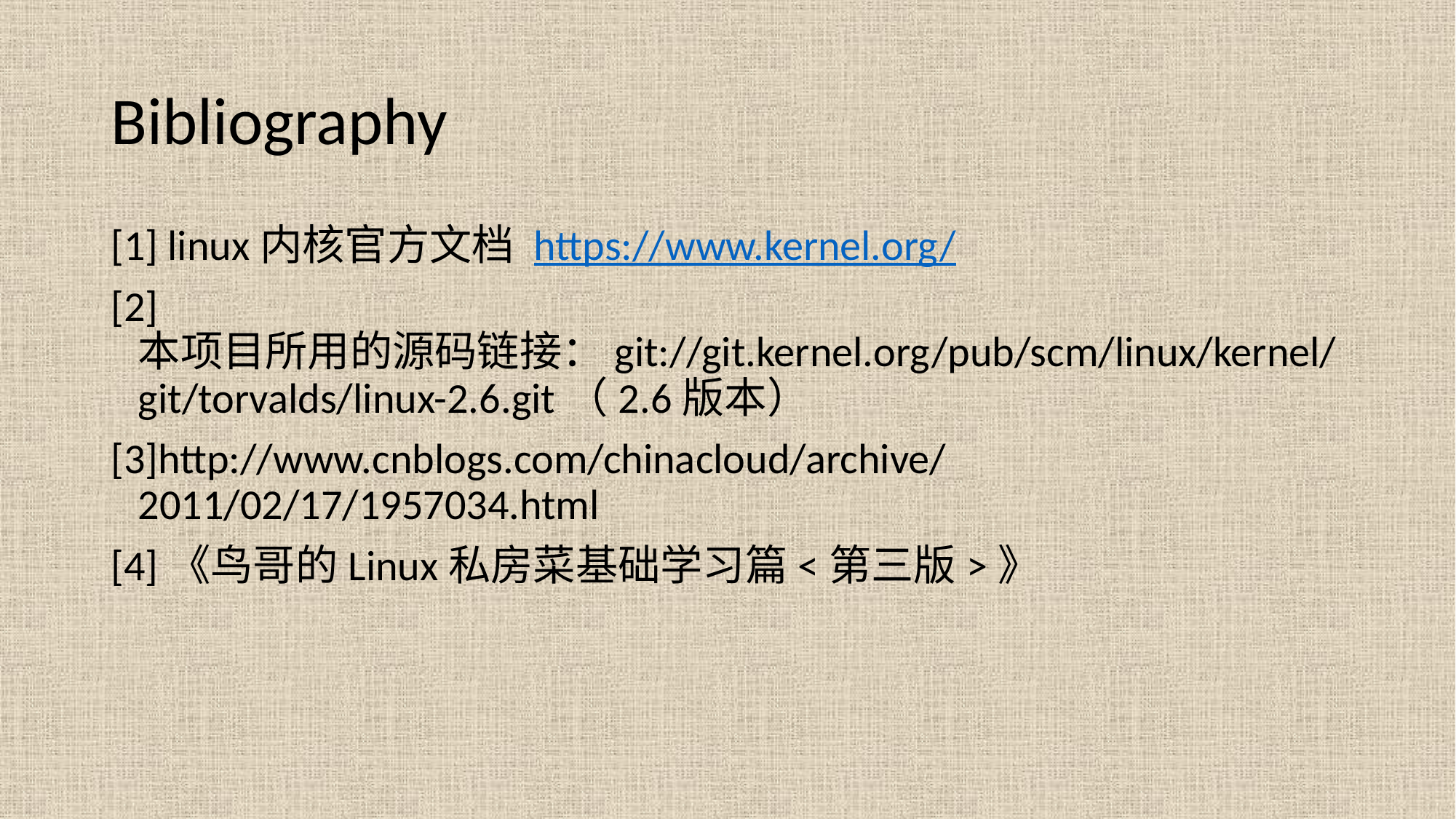

# Bibliography
[1] linux内核官方文档 https://www.kernel.org/
[2] 本项目所用的源码链接：git://git.kernel.org/pub/scm/linux/kernel/git/torvalds/linux-2.6.git（2.6版本）
[3]http://www.cnblogs.com/chinacloud/archive/2011/02/17/1957034.html
[4]《鸟哥的Linux私房菜基础学习篇<第三版>》